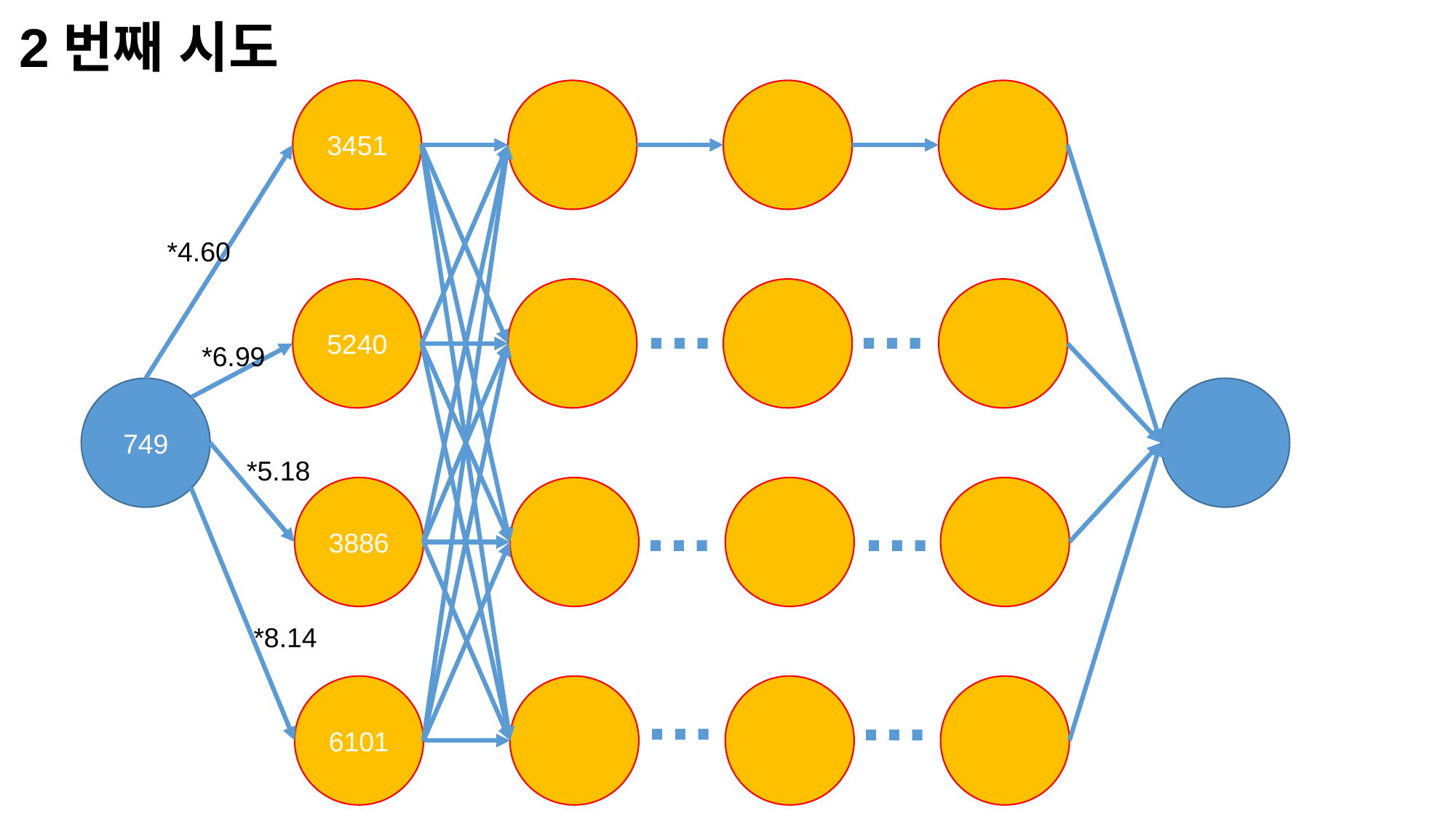

2번째 시도
3451

*4.60
…
…
5240

*6.99
749

*5.18
…
…
3886

*8.14
…
…
6101